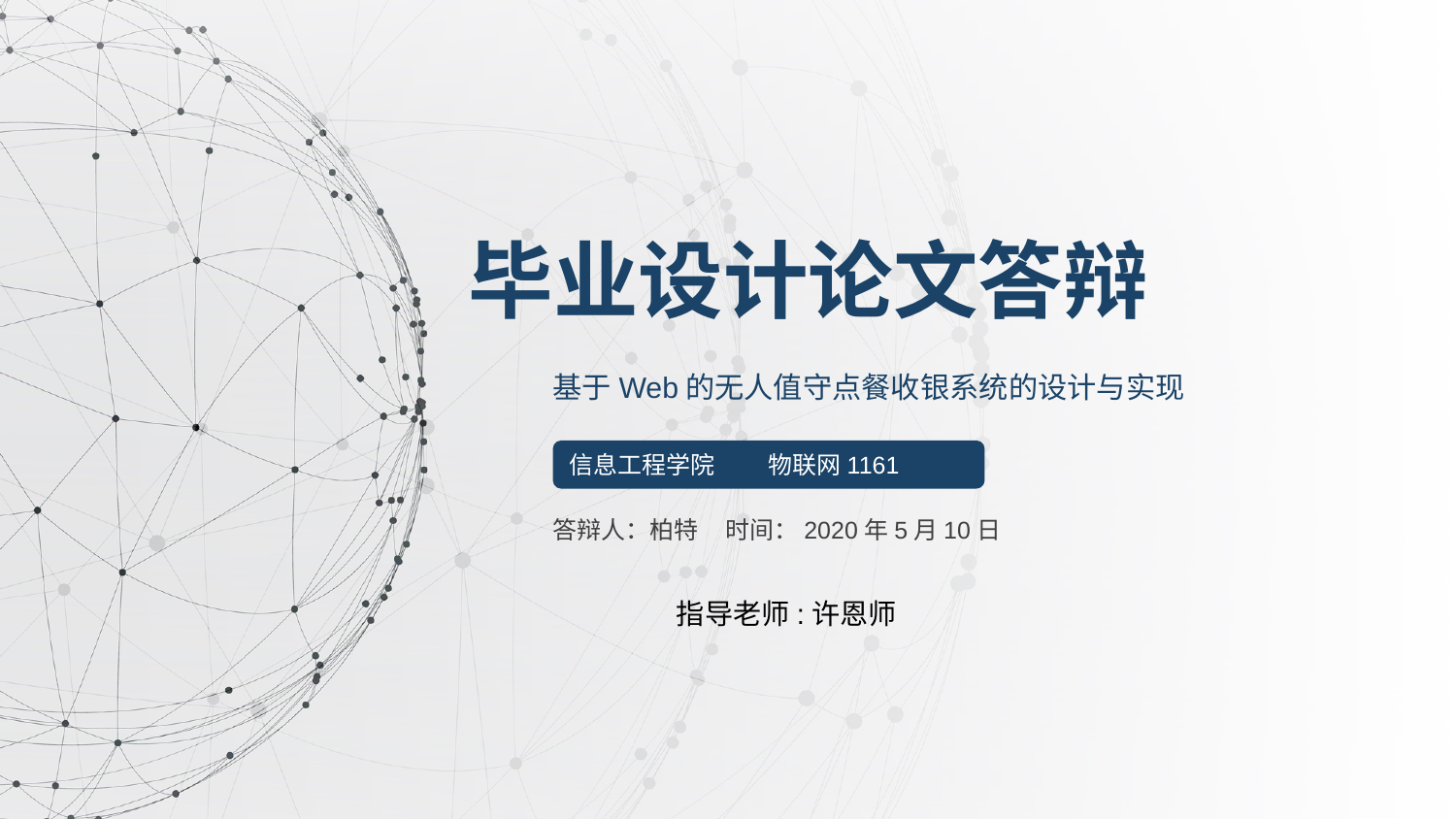

毕业设计论文答辩
基于Web的无人值守点餐收银系统的设计与实现
信息工程学院          物联网1161
答辩人：柏特     时间：2020年5月10日
指导老师:许恩师